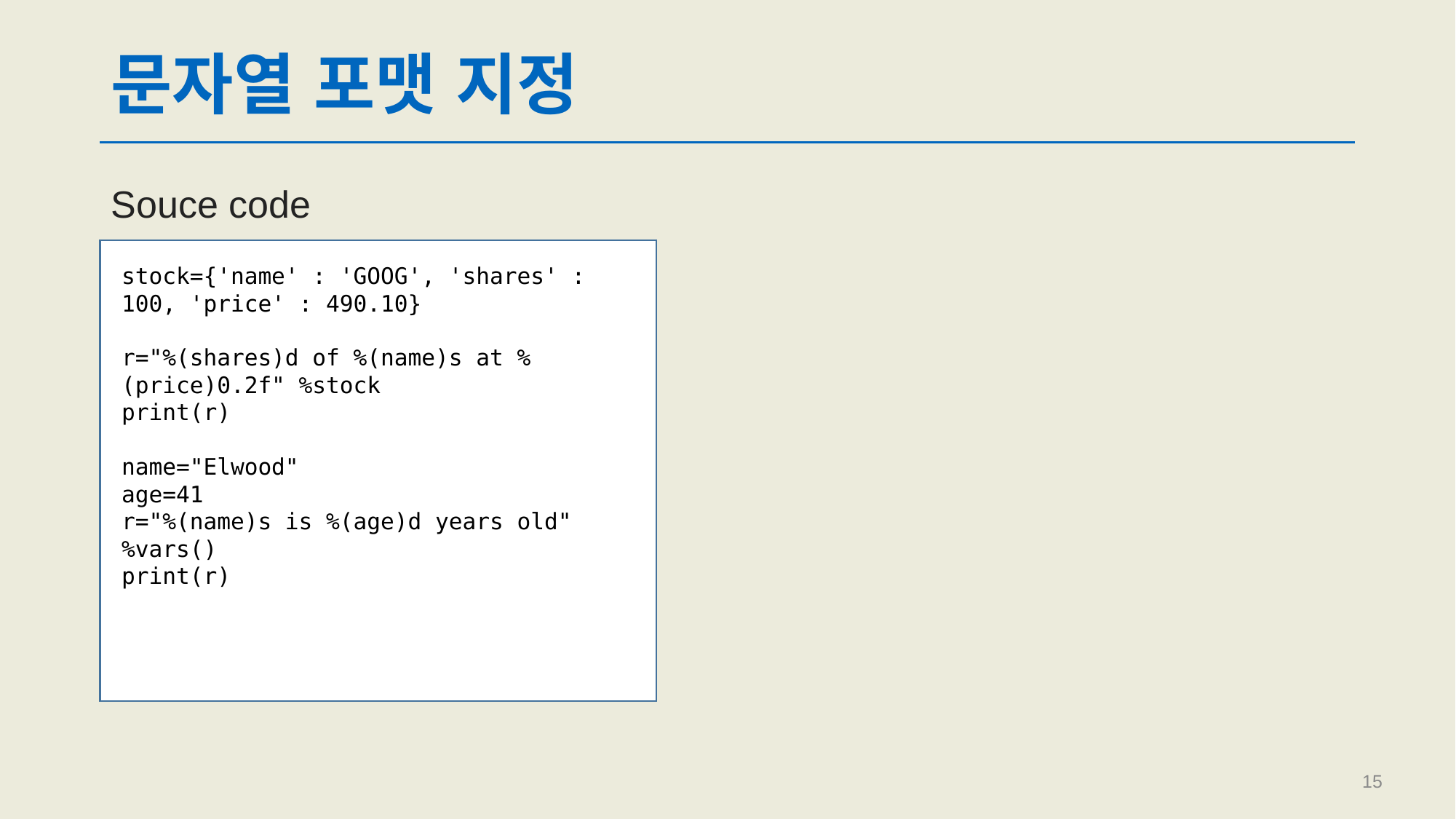

# 문자열 포맷 지정
Souce code
stock={'name' : 'GOOG', 'shares' : 100, 'price' : 490.10}

r="%(shares)d of %(name)s at %(price)0.2f" %stock
print(r)

name="Elwood"
age=41
r="%(name)s is %(age)d years old" %vars()
print(r)
15